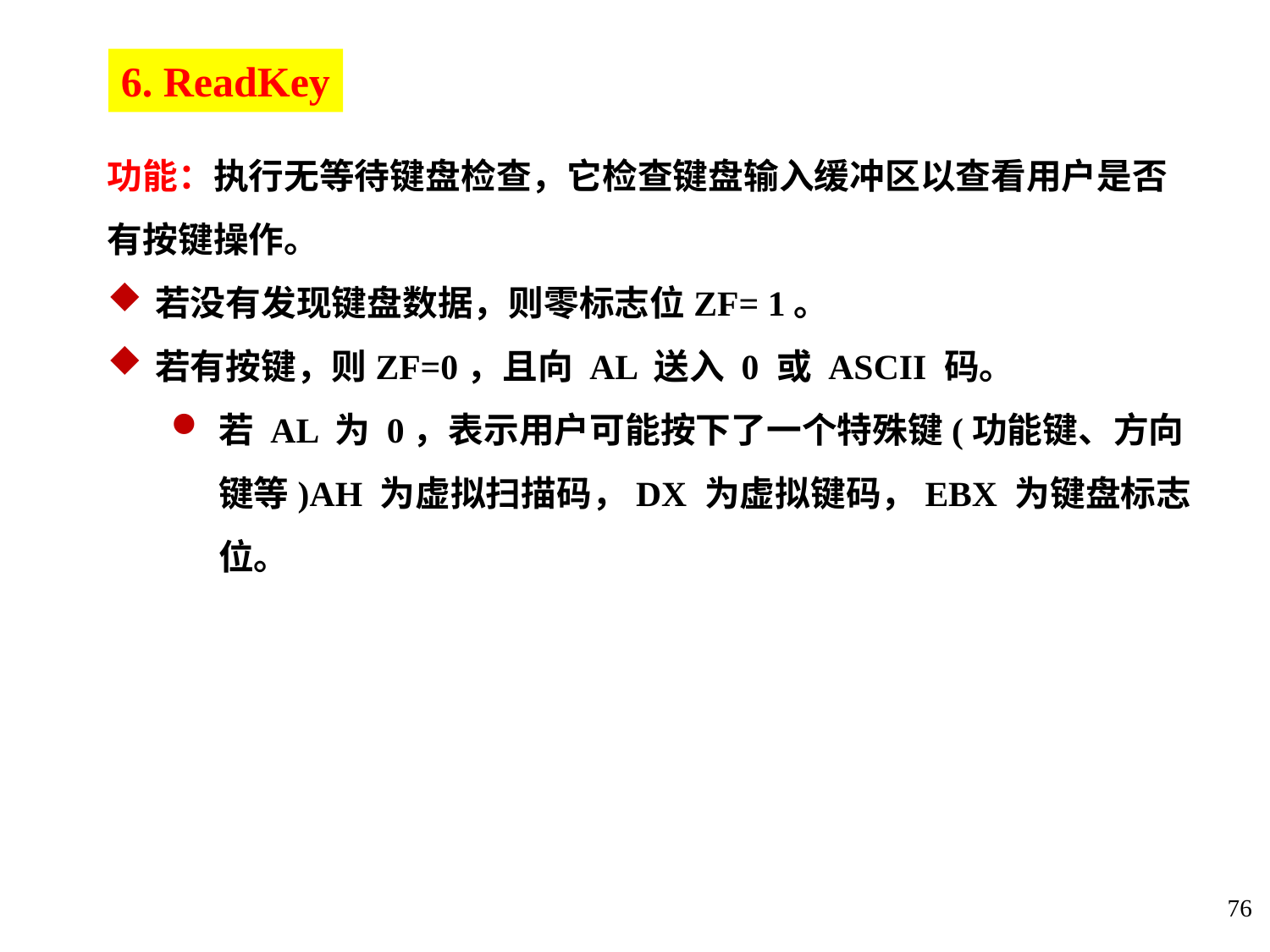

6. ReadKey
功能：执行无等待键盘检查，它检查键盘输入缓冲区以查看用户是否有按键操作。
若没有发现键盘数据，则零标志位ZF= 1。
若有按键，则ZF=0，且向 AL 送入 0 或 ASCII 码。
若 AL 为 0，表示用户可能按下了一个特殊键(功能键、方向键等)AH 为虚拟扫描码，DX 为虚拟键码，EBX 为键盘标志位。
76